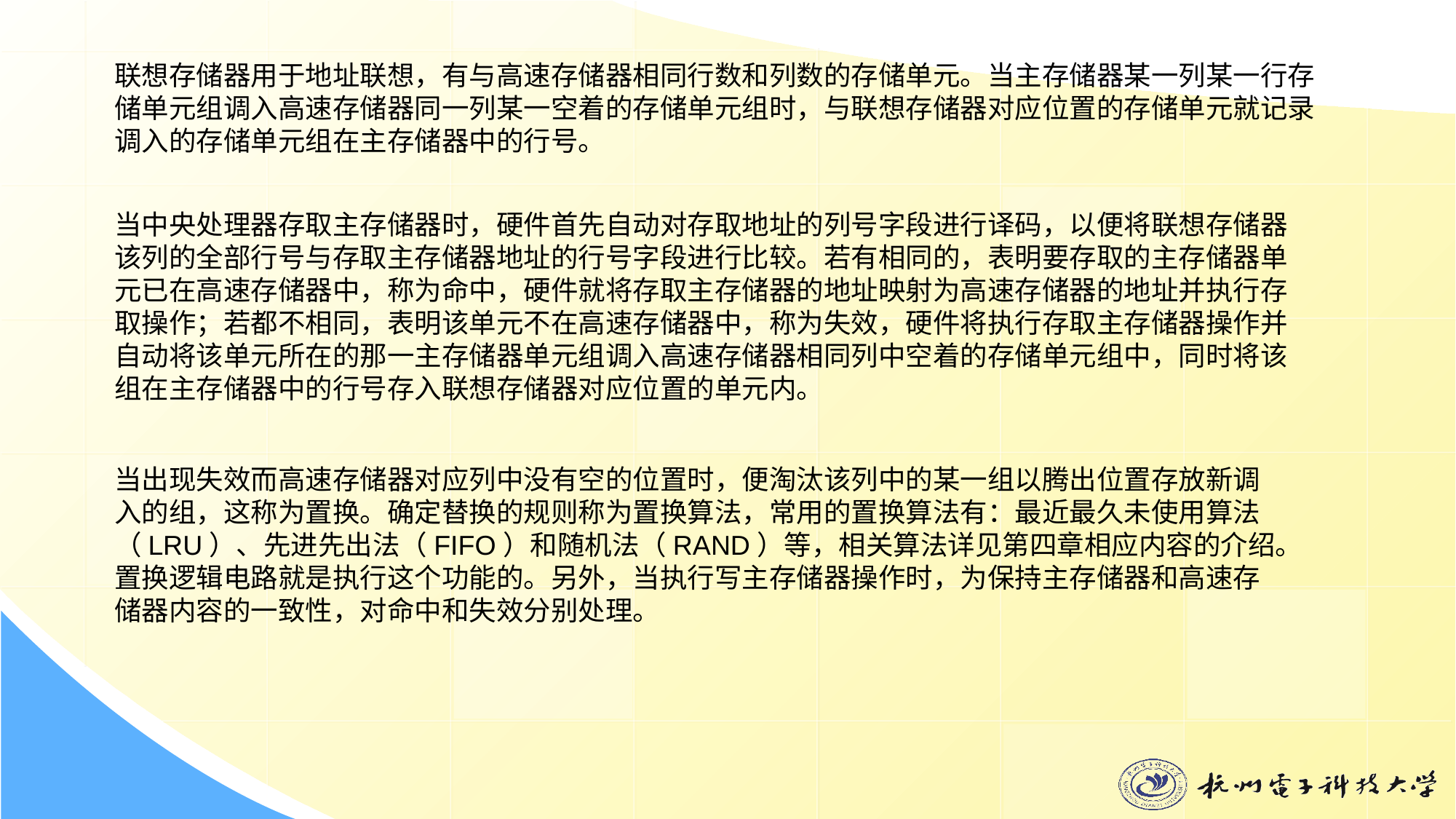

联想存储器用于地址联想，有与高速存储器相同行数和列数的存储单元。当主存储器某一列某一行存储单元组调入高速存储器同一列某一空着的存储单元组时，与联想存储器对应位置的存储单元就记录调入的存储单元组在主存储器中的行号。
当中央处理器存取主存储器时，硬件首先自动对存取地址的列号字段进行译码，以便将联想存储器该列的全部行号与存取主存储器地址的行号字段进行比较。若有相同的，表明要存取的主存储器单元已在高速存储器中，称为命中，硬件就将存取主存储器的地址映射为高速存储器的地址并执行存取操作；若都不相同，表明该单元不在高速存储器中，称为失效，硬件将执行存取主存储器操作并自动将该单元所在的那一主存储器单元组调入高速存储器相同列中空着的存储单元组中，同时将该组在主存储器中的行号存入联想存储器对应位置的单元内。
当出现失效而高速存储器对应列中没有空的位置时，便淘汰该列中的某一组以腾出位置存放新调入的组，这称为置换。确定替换的规则称为置换算法，常用的置换算法有：最近最久未使用算法（LRU）、先进先出法（FIFO）和随机法（RAND）等，相关算法详见第四章相应内容的介绍。置换逻辑电路就是执行这个功能的。另外，当执行写主存储器操作时，为保持主存储器和高速存储器内容的一致性，对命中和失效分别处理。